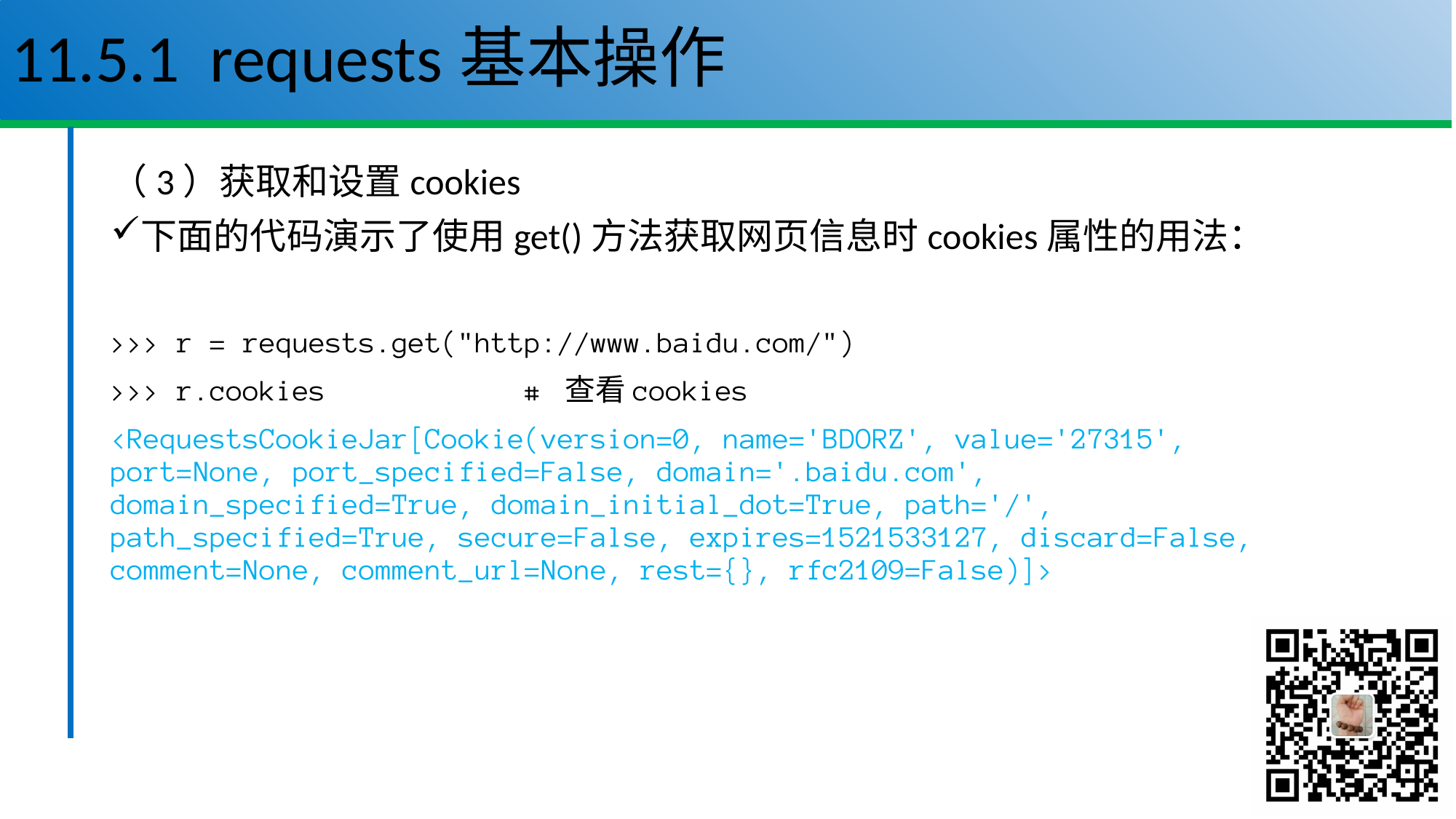

# 11.5.1  requests基本操作
（3）获取和设置cookies
下面的代码演示了使用get()方法获取网页信息时cookies属性的用法：

>>> r = requests.get("http://www.baidu.com/")
>>> r.cookies            # 查看cookies
<RequestsCookieJar[Cookie(version=0, name='BDORZ', value='27315', port=None, port_specified=False, domain='.baidu.com', domain_specified=True, domain_initial_dot=True, path='/', path_specified=True, secure=False, expires=1521533127, discard=False, comment=None, comment_url=None, rest={}, rfc2109=False)]>
61